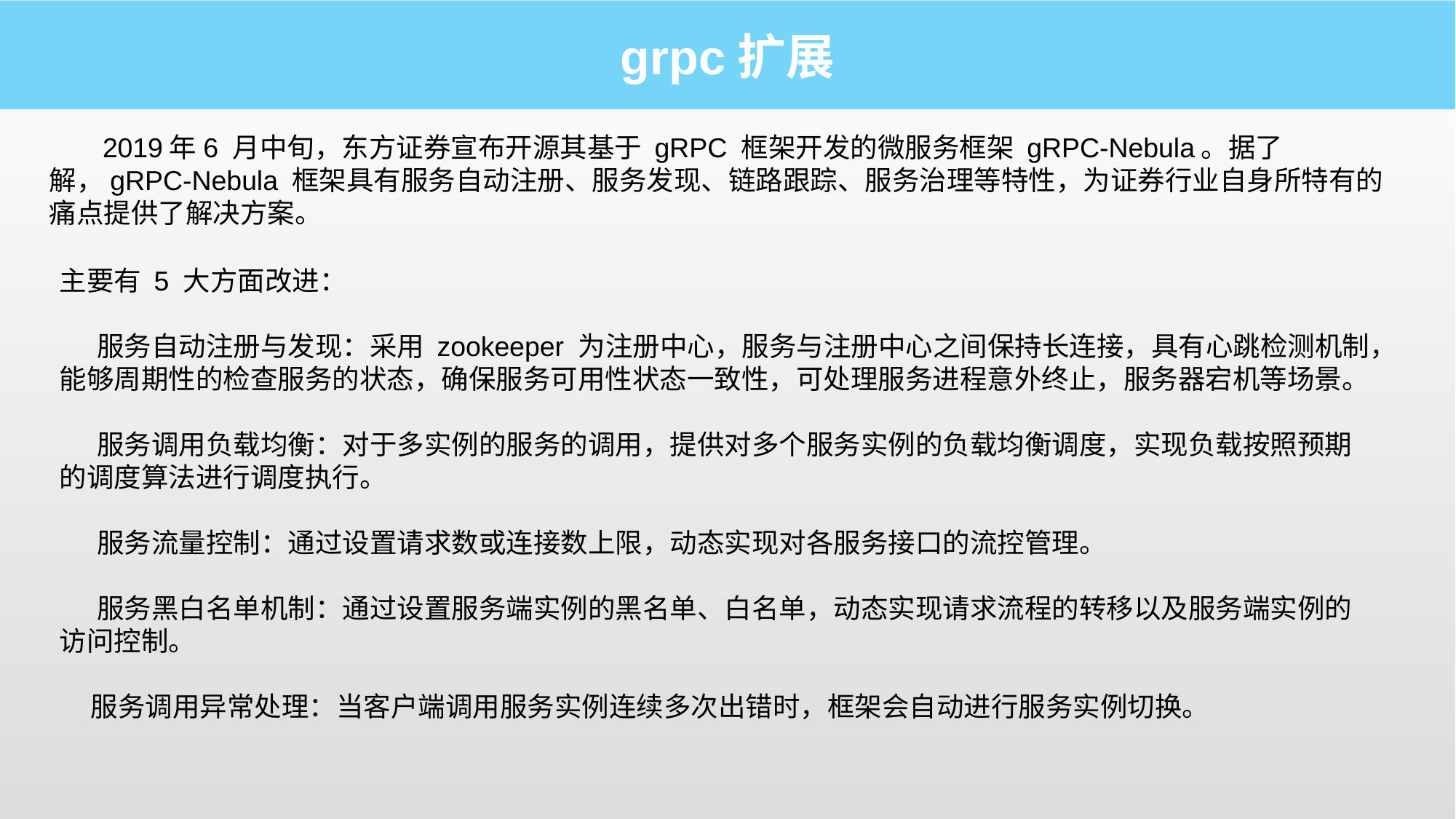

grpc扩展
       2019年6 月中旬，东方证券宣布开源其基于 gRPC 框架开发的微服务框架 gRPC-Nebula。据了解，gRPC-Nebula 框架具有服务自动注册、服务发现、链路跟踪、服务治理等特性，为证券行业自身所特有的痛点提供了解决方案。
主要有 5 大方面改进：

     服务自动注册与发现：采用 zookeeper 为注册中心，服务与注册中心之间保持长连接，具有心跳检测机制，能够周期性的检查服务的状态，确保服务可用性状态一致性，可处理服务进程意外终止，服务器宕机等场景。

     服务调用负载均衡：对于多实例的服务的调用，提供对多个服务实例的负载均衡调度，实现负载按照预期的调度算法进行调度执行。

     服务流量控制：通过设置请求数或连接数上限，动态实现对各服务接口的流控管理。

     服务黑白名单机制：通过设置服务端实例的黑名单、白名单，动态实现请求流程的转移以及服务端实例的访问控制。

    服务调用异常处理：当客户端调用服务实例连续多次出错时，框架会自动进行服务实例切换。